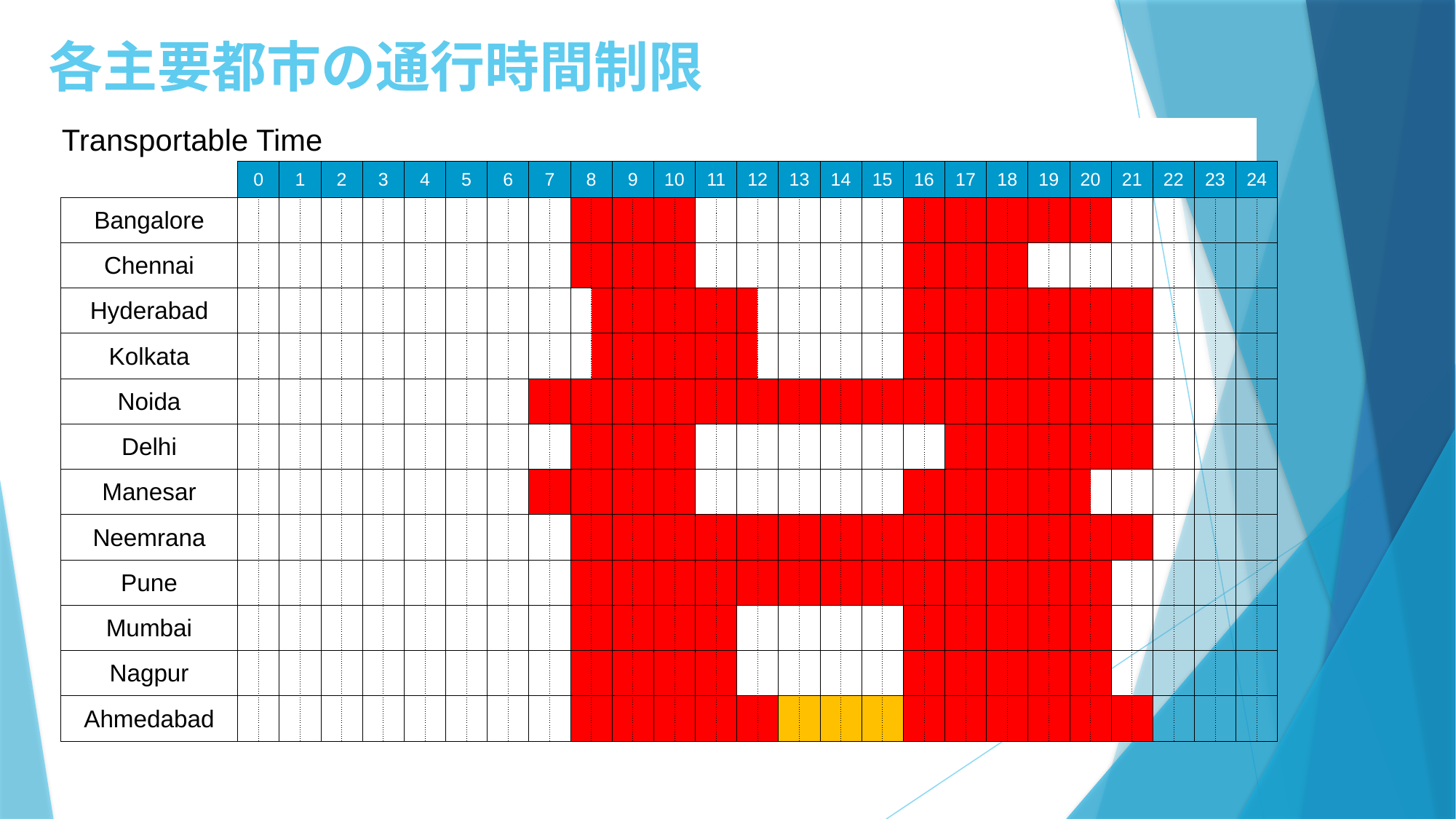

# 各主要都市の通行時間制限
| Transportable Time |  |  |  |  |  |  |  |  |  |  |  |  |  |  |  |  |  |  |  |  |  |  |  |  |  |  |  |  |  |  |  |  |  |  |  |  |  |  |  |  |  |  |  |  |  |  |  |  |  |  |
| --- | --- | --- | --- | --- | --- | --- | --- | --- | --- | --- | --- | --- | --- | --- | --- | --- | --- | --- | --- | --- | --- | --- | --- | --- | --- | --- | --- | --- | --- | --- | --- | --- | --- | --- | --- | --- | --- | --- | --- | --- | --- | --- | --- | --- | --- | --- | --- | --- | --- | --- |
|  | 0 |  | 1 |  | 2 |  | 3 |  | 4 |  | 5 |  | 6 |  | 7 |  | 8 |  | 9 |  | 10 |  | 11 |  | 12 |  | 13 |  | 14 |  | 15 |  | 16 |  | 17 |  | 18 |  | 19 |  | 20 |  | 21 |  | 22 |  | 23 |  | 24 |  |
| Bangalore |  |  |  |  |  |  |  |  |  |  |  |  |  |  |  |  |  |  |  |  |  |  |  |  |  |  |  |  |  |  |  |  |  |  |  |  |  |  |  |  |  |  |  |  |  |  |  |  |  |  |
| Chennai |  |  |  |  |  |  |  |  |  |  |  |  |  |  |  |  |  |  |  |  |  |  |  |  |  |  |  |  |  |  |  |  |  |  |  |  |  |  |  |  |  |  |  |  |  |  |  |  |  |  |
| Hyderabad |  |  |  |  |  |  |  |  |  |  |  |  |  |  |  |  |  |  |  |  |  |  |  |  |  |  |  |  |  |  |  |  |  |  |  |  |  |  |  |  |  |  |  |  |  |  |  |  |  |  |
| Kolkata |  |  |  |  |  |  |  |  |  |  |  |  |  |  |  |  |  |  |  |  |  |  |  |  |  |  |  |  |  |  |  |  |  |  |  |  |  |  |  |  |  |  |  |  |  |  |  |  |  |  |
| Noida |  |  |  |  |  |  |  |  |  |  |  |  |  |  |  |  |  |  |  |  |  |  |  |  |  |  |  |  |  |  |  |  |  |  |  |  |  |  |  |  |  |  |  |  |  |  |  |  |  |  |
| Delhi |  |  |  |  |  |  |  |  |  |  |  |  |  |  |  |  |  |  |  |  |  |  |  |  |  |  |  |  |  |  |  |  |  |  |  |  |  |  |  |  |  |  |  |  |  |  |  |  |  |  |
| Manesar |  |  |  |  |  |  |  |  |  |  |  |  |  |  |  |  |  |  |  |  |  |  |  |  |  |  |  |  |  |  |  |  |  |  |  |  |  |  |  |  |  |  |  |  |  |  |  |  |  |  |
| Neemrana |  |  |  |  |  |  |  |  |  |  |  |  |  |  |  |  |  |  |  |  |  |  |  |  |  |  |  |  |  |  |  |  |  |  |  |  |  |  |  |  |  |  |  |  |  |  |  |  |  |  |
| Pune |  |  |  |  |  |  |  |  |  |  |  |  |  |  |  |  |  |  |  |  |  |  |  |  |  |  |  |  |  |  |  |  |  |  |  |  |  |  |  |  |  |  |  |  |  |  |  |  |  |  |
| Mumbai |  |  |  |  |  |  |  |  |  |  |  |  |  |  |  |  |  |  |  |  |  |  |  |  |  |  |  |  |  |  |  |  |  |  |  |  |  |  |  |  |  |  |  |  |  |  |  |  |  |  |
| Nagpur |  |  |  |  |  |  |  |  |  |  |  |  |  |  |  |  |  |  |  |  |  |  |  |  |  |  |  |  |  |  |  |  |  |  |  |  |  |  |  |  |  |  |  |  |  |  |  |  |  |  |
| Ahmedabad |  |  |  |  |  |  |  |  |  |  |  |  |  |  |  |  |  |  |  |  |  |  |  |  |  |  |  |  |  |  |  |  |  |  |  |  |  |  |  |  |  |  |  |  |  |  |  |  |  |  |